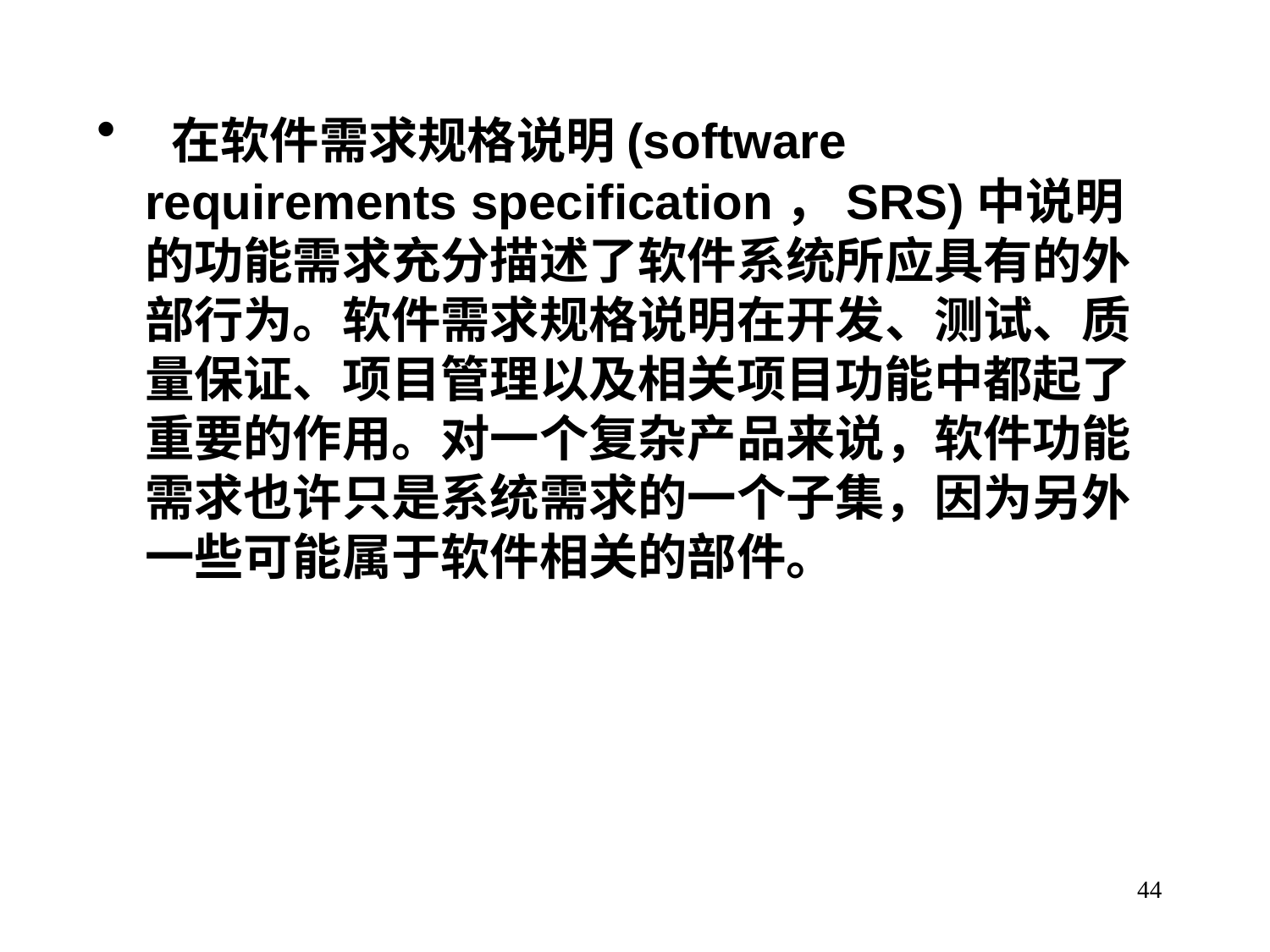

# 在软件需求规格说明(software requirements specification，SRS)中说明的功能需求充分描述了软件系统所应具有的外部行为。软件需求规格说明在开发、测试、质量保证、项目管理以及相关项目功能中都起了重要的作用。对一个复杂产品来说，软件功能需求也许只是系统需求的一个子集，因为另外一些可能属于软件相关的部件。

44